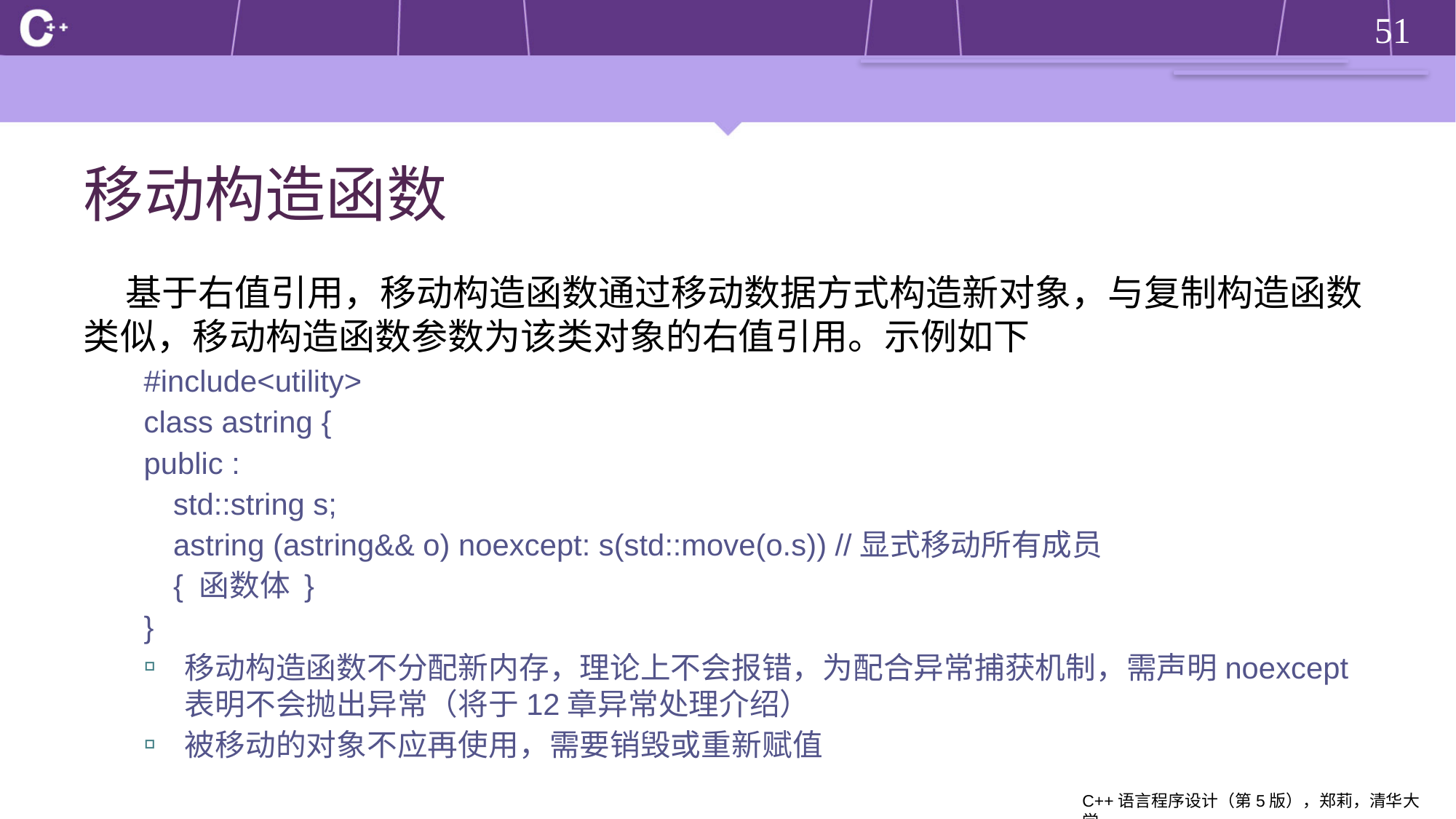

# 移动构造函数
基于右值引用，移动构造函数通过移动数据方式构造新对象，与复制构造函数类似，移动构造函数参数为该类对象的右值引用。示例如下
#include<utility>
class astring {
public :
	std::string s;
	astring (astring&& o) noexcept: s(std::move(o.s)) //显式移动所有成员
	{ 函数体 }
}
移动构造函数不分配新内存，理论上不会报错，为配合异常捕获机制，需声明noexcept表明不会抛出异常（将于12章异常处理介绍）
被移动的对象不应再使用，需要销毁或重新赋值